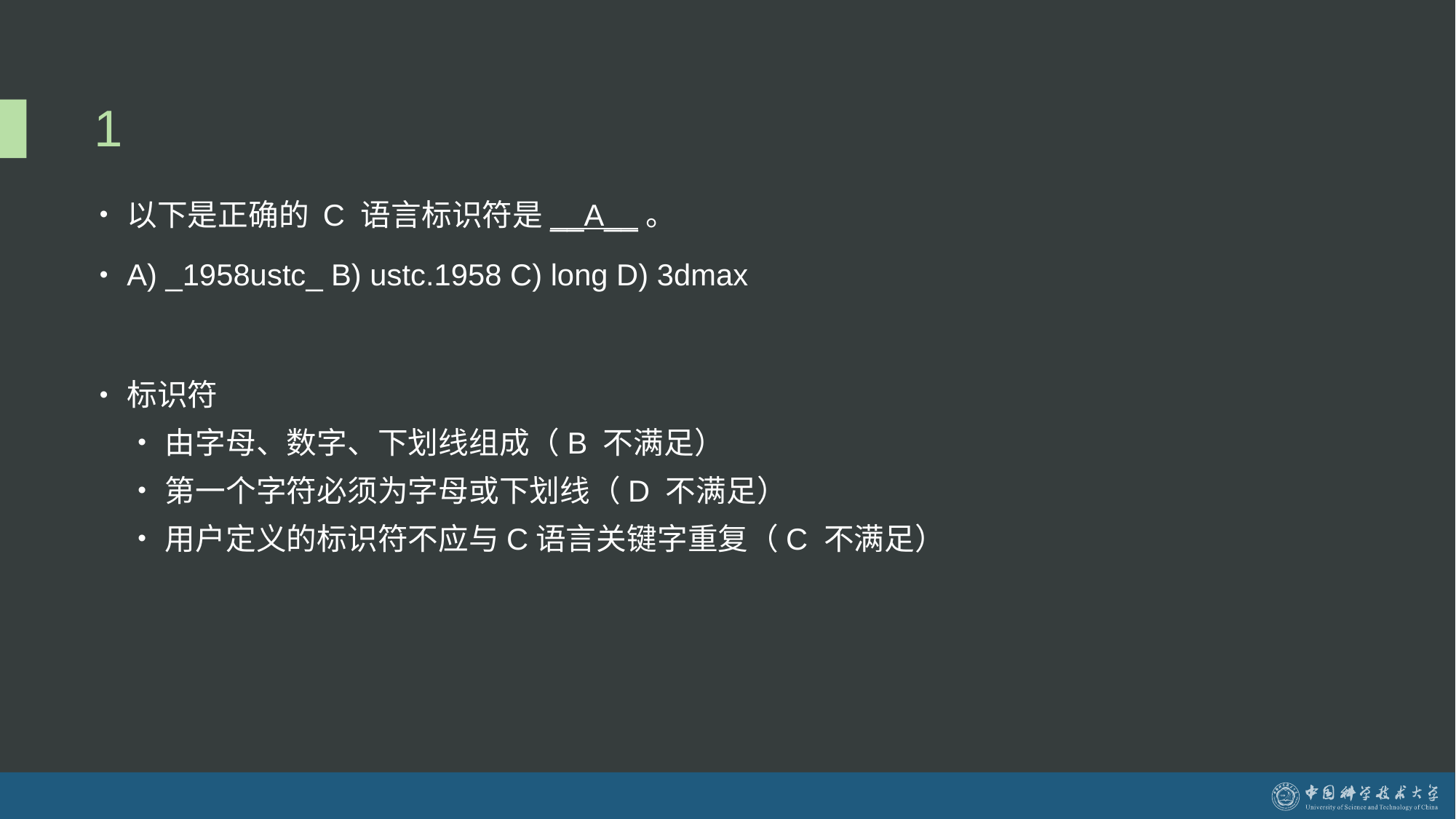

# 1
以下是正确的 C 语言标识符是__A__。
A) _1958ustc_ B) ustc.1958 C) long D) 3dmax

标识符
由字母、数字、下划线组成（B 不满足）
第一个字符必须为字母或下划线（D 不满足）
用户定义的标识符不应与C语言关键字重复（C 不满足）